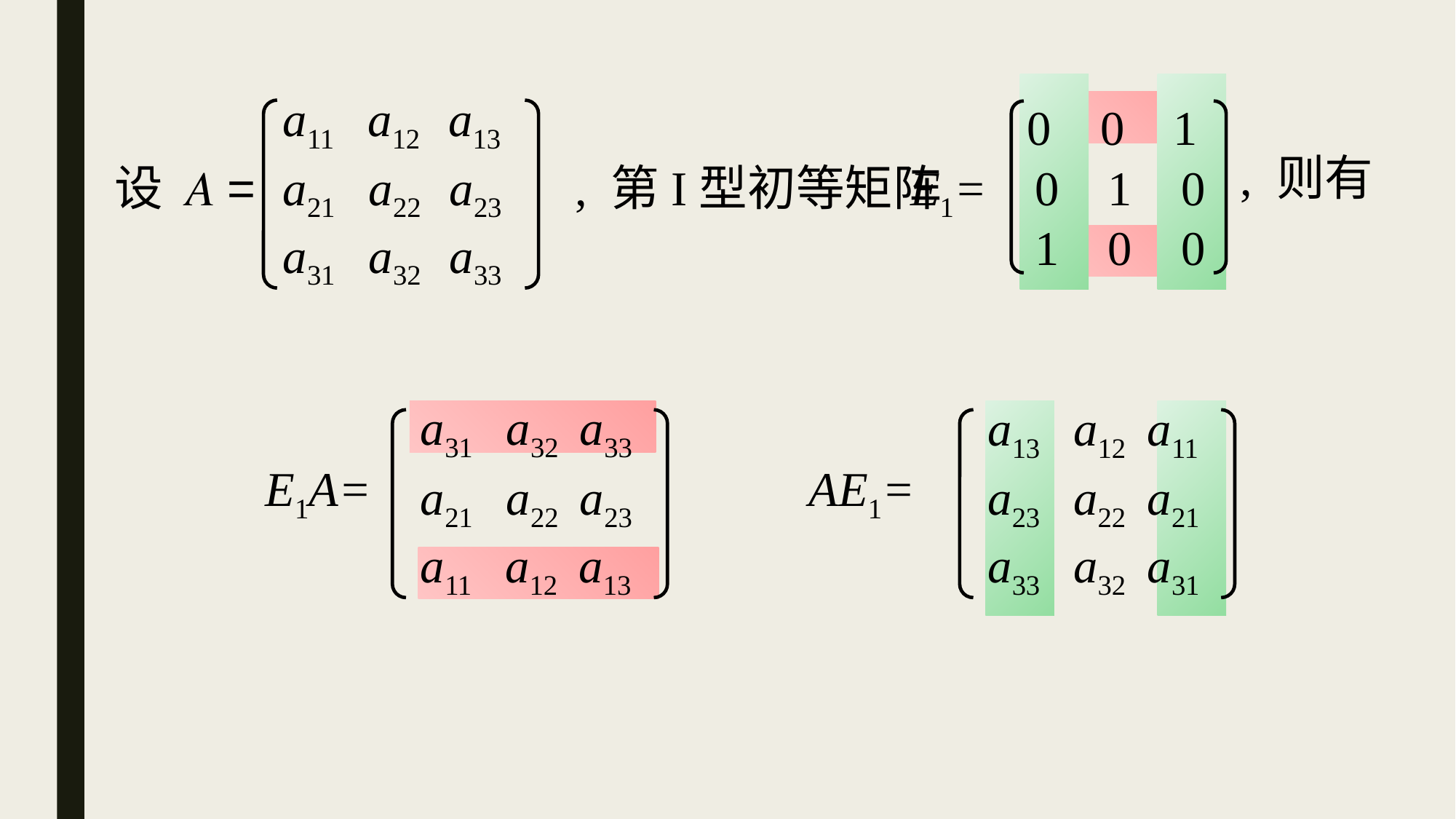

a11    a12    a13
0    0    1

, 则有

设 A =
a21    a22    a23
, 第I型初等矩阵
E1=
 0    1    0
 1    0    0
a31    a32    a33

a31    a32   a33
a13    a12   a11

E1A=
AE1=
a21    a22   a23
a23    a22   a21

a11    a12   a13
a33    a32   a31